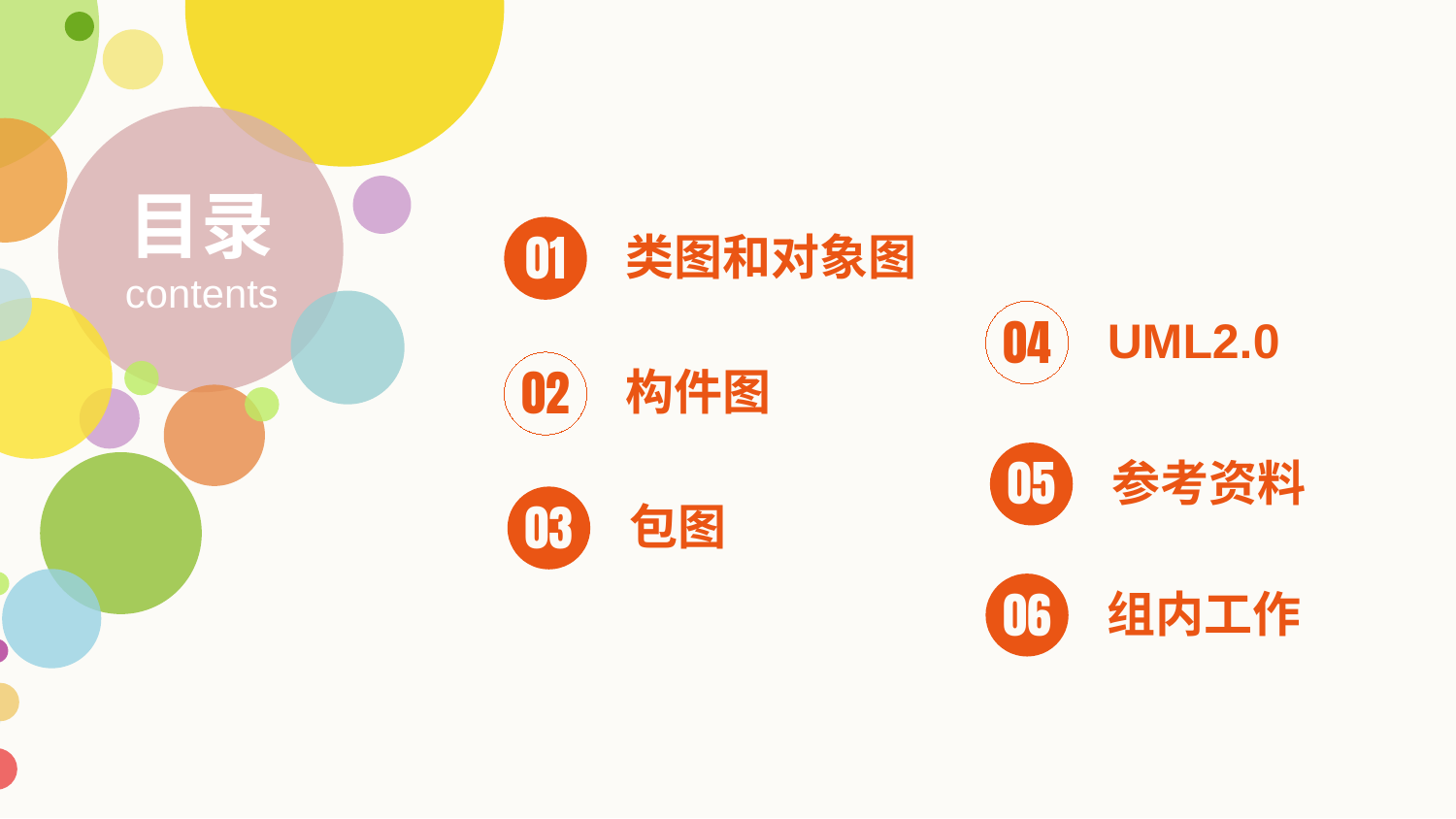

目录
contents

类图和对象图
01

UML2.0
04

构件图
02

参考资料
05

包图
03

组内工作
06